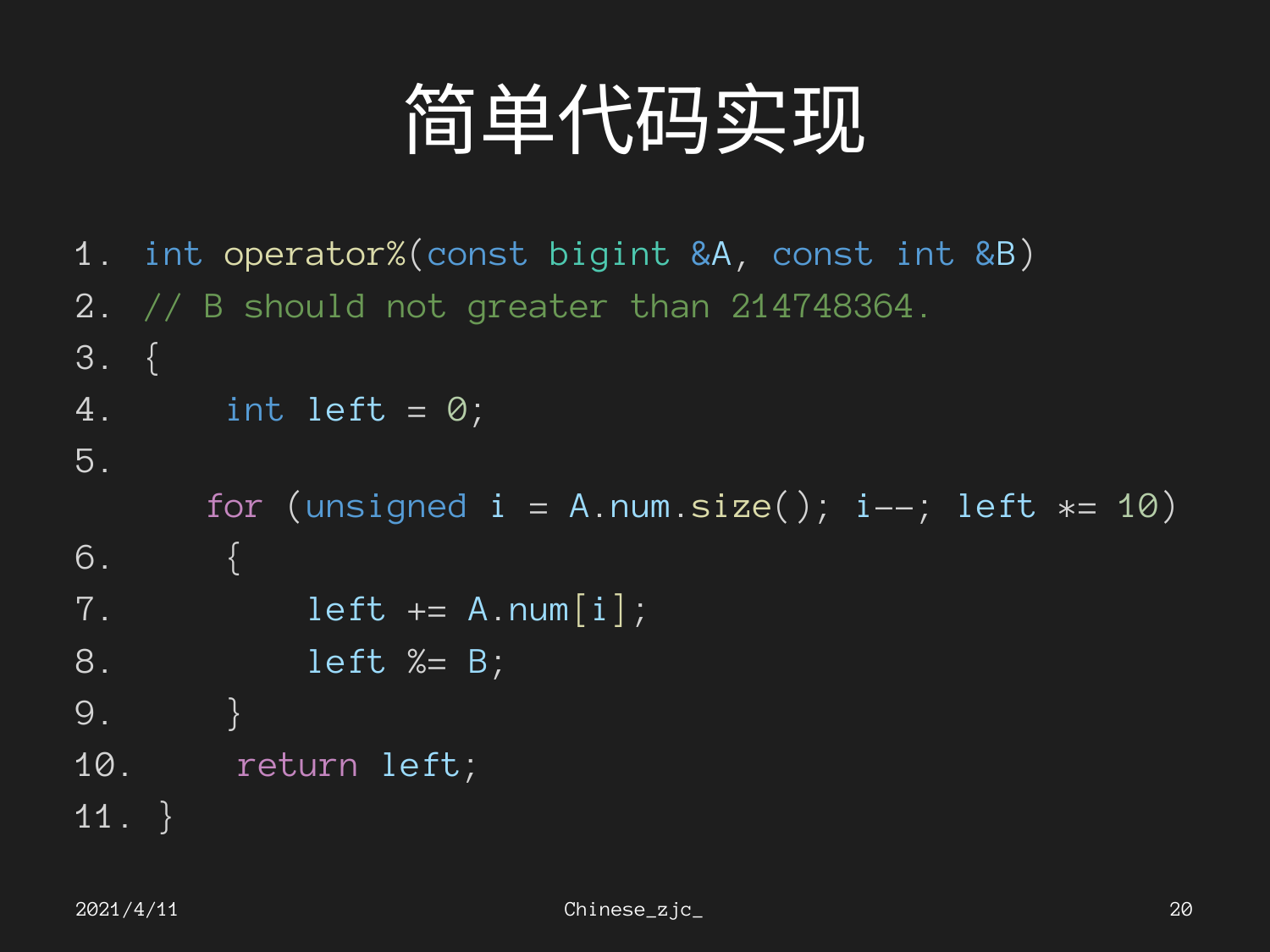

# 简单代码实现
 int operator%(const bigint &A, const int &B)
 // B should not greater than 214748364.
 {
     int left = 0;
     for (unsigned i = A.num.size(); i--; left *= 10)
     {
         left += A.num[i];
         left %= B;
     }
     return left;
 }
2021/4/11
Chinese_zjc_
20